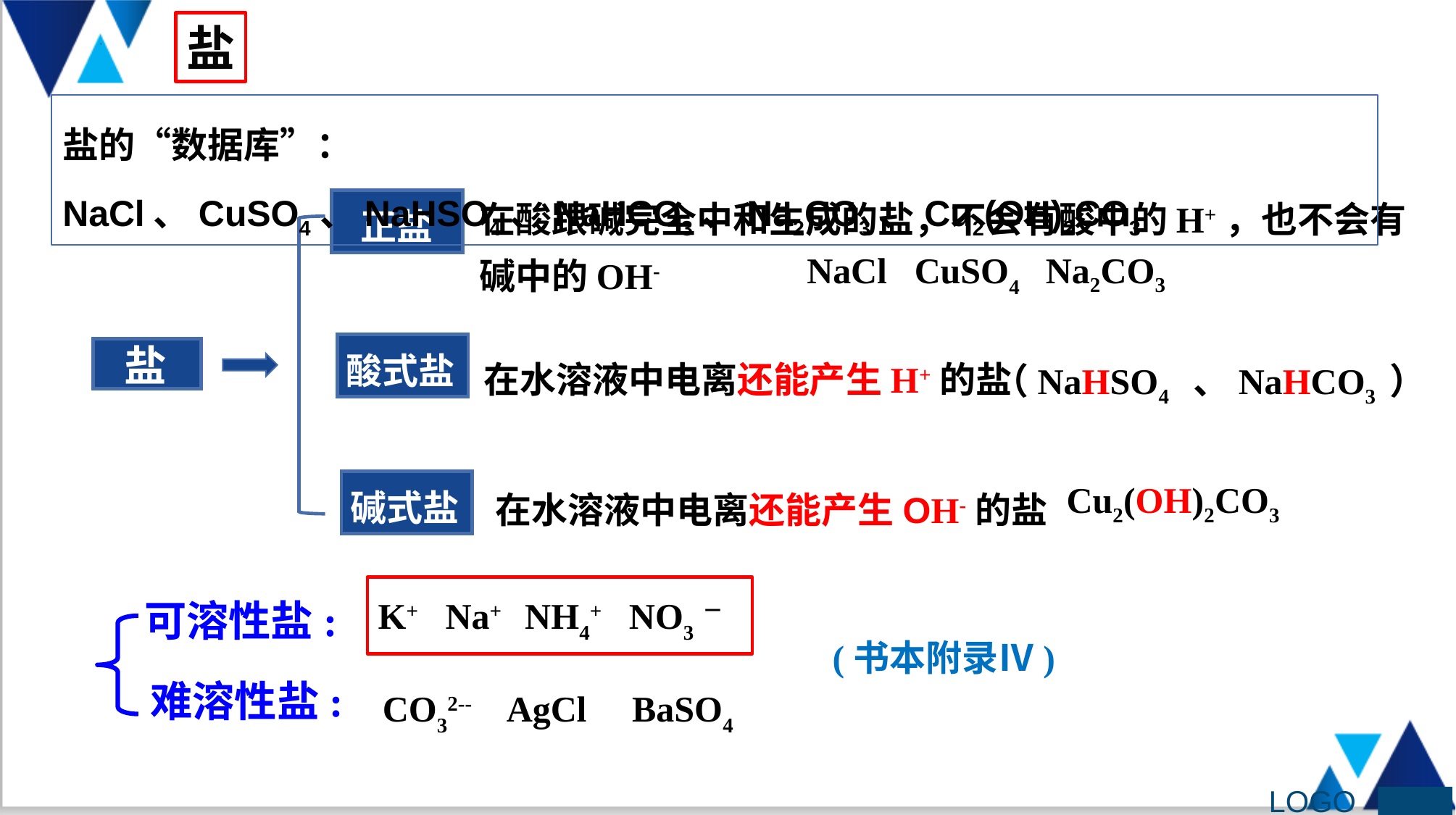

盐
盐的“数据库”： NaCl、CuSO4、NaHSO4、NaHCO3、Na2CO3、Cu2(OH)2CO3
在酸跟碱完全中和生成的盐，不会有酸中的H+，也不会有碱中的OH-

正盐

NaCl   CuSO4     Na2CO3
盐

酸式盐
在水溶液中电离还能产生H+的盐
（NaHSO4   、NaHCO3 ）

在水溶液中电离还能产生OH-的盐

碱式盐
 Cu2(OH)2CO3

K+   Na+   NH4+   NO3－
可溶性盐:

难溶性盐:
(书本附录Ⅳ)
CO32--    AgCl     BaSO4
LOGO